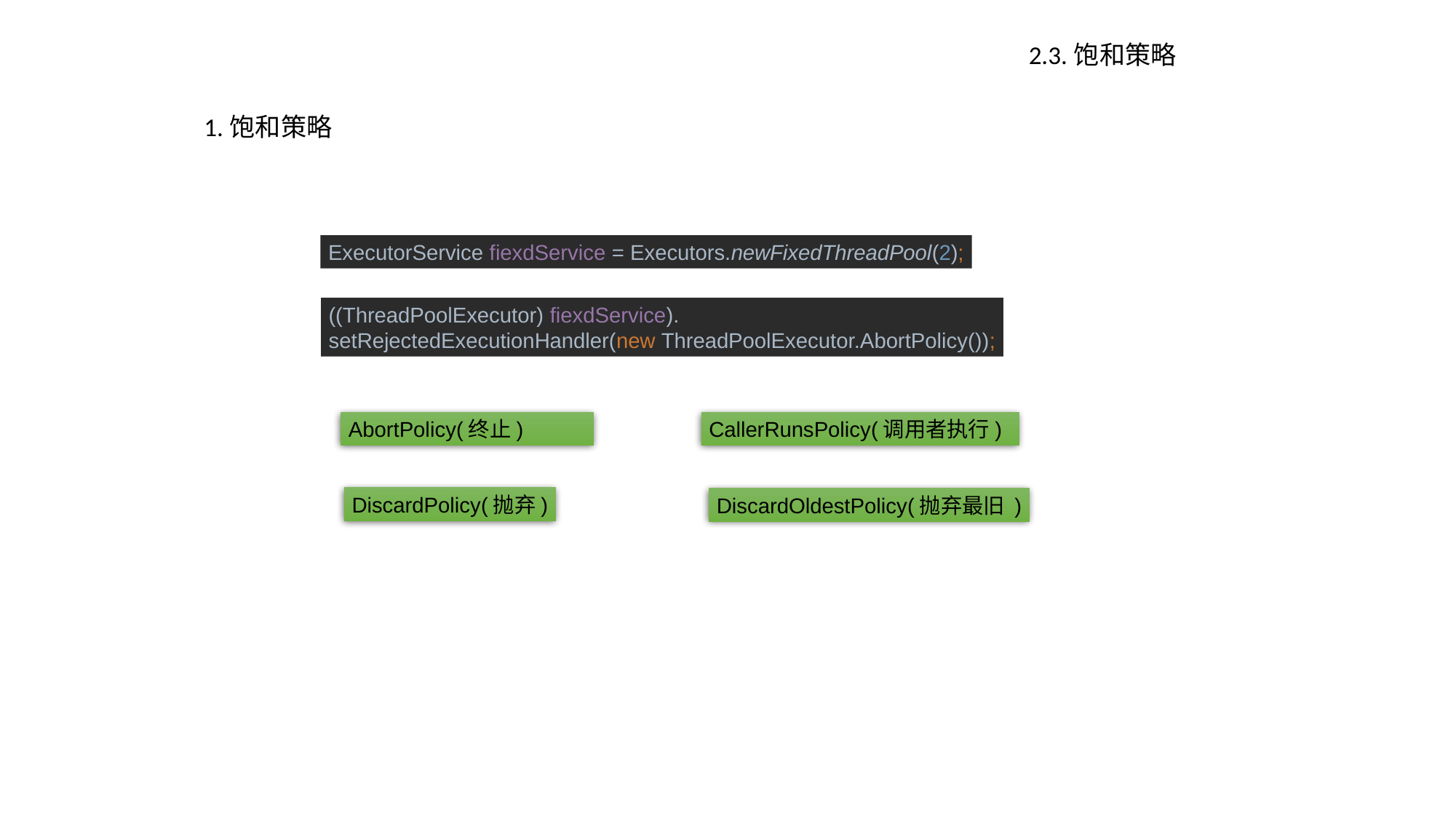

2.3.饱和策略
1.饱和策略
ExecutorService fiexdService = Executors.newFixedThreadPool(2);
((ThreadPoolExecutor) fiexdService).
setRejectedExecutionHandler(new ThreadPoolExecutor.AbortPolicy());
AbortPolicy(终止)
CallerRunsPolicy(调用者执行)
DiscardPolicy(抛弃)
DiscardOldestPolicy(抛弃最旧 )